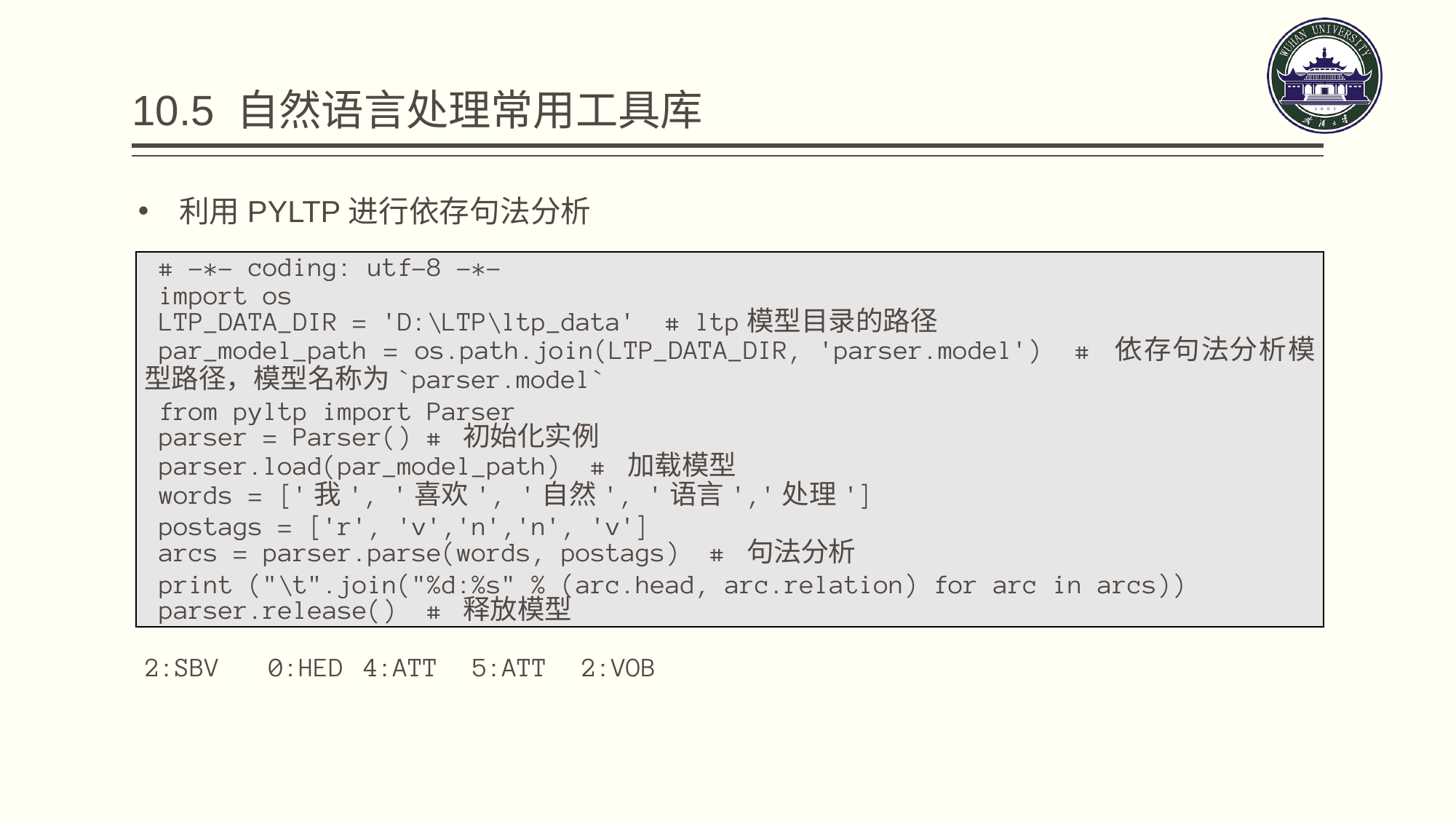

# 10.5 自然语言处理常用工具库
利用PYLTP进行依存句法分析
| # -\*- coding: utf-8 -\*- |
| --- |
| import os |
| LTP\_DATA\_DIR = 'D:\LTP\ltp\_data' # ltp模型目录的路径 |
| par\_model\_path = os.path.join(LTP\_DATA\_DIR, 'parser.model') # 依存句法分析模型路径，模型名称为`parser.model` |
| from pyltp import Parser |
| parser = Parser() # 初始化实例 |
| parser.load(par\_model\_path) # 加载模型 |
| words = ['我', '喜欢', '自然', '语言','处理'] |
| postags = ['r', 'v','n','n', 'v'] |
| arcs = parser.parse(words, postags) # 句法分析 |
| print ("\t".join("%d:%s" % (arc.head, arc.relation) for arc in arcs)) |
| parser.release() # 释放模型 |
2:SBV	 0:HED	4:ATT	5:ATT	2:VOB